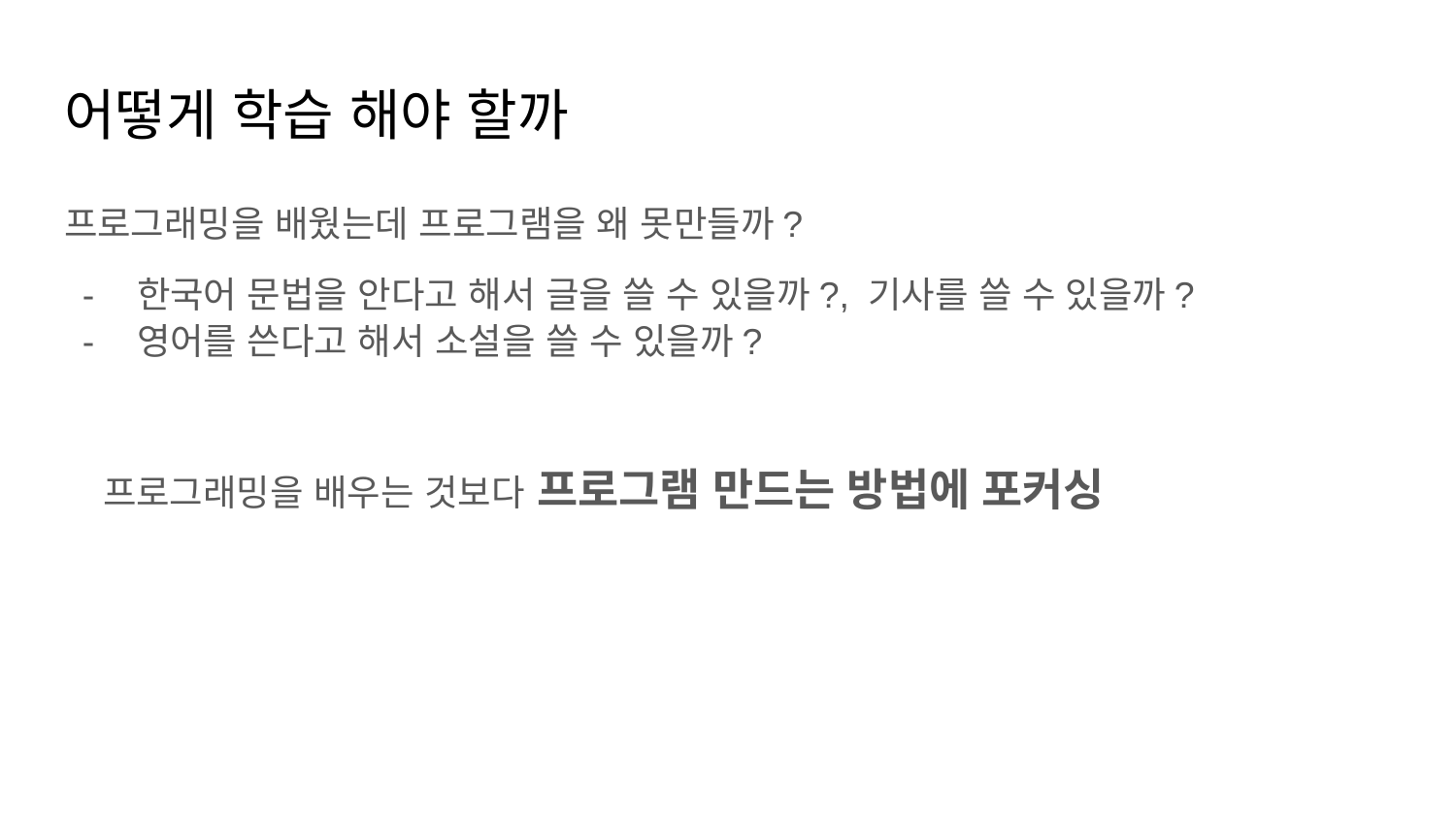

# 어떻게 학습 해야 할까
프로그래밍을 배웠는데 프로그램을 왜 못만들까?
한국어 문법을 안다고 해서 글을 쓸 수 있을까?, 기사를 쓸 수 있을까?
영어를 쓴다고 해서 소설을 쓸 수 있을까?

   프로그래밍을 배우는 것보다 프로그램 만드는 방법에 포커싱